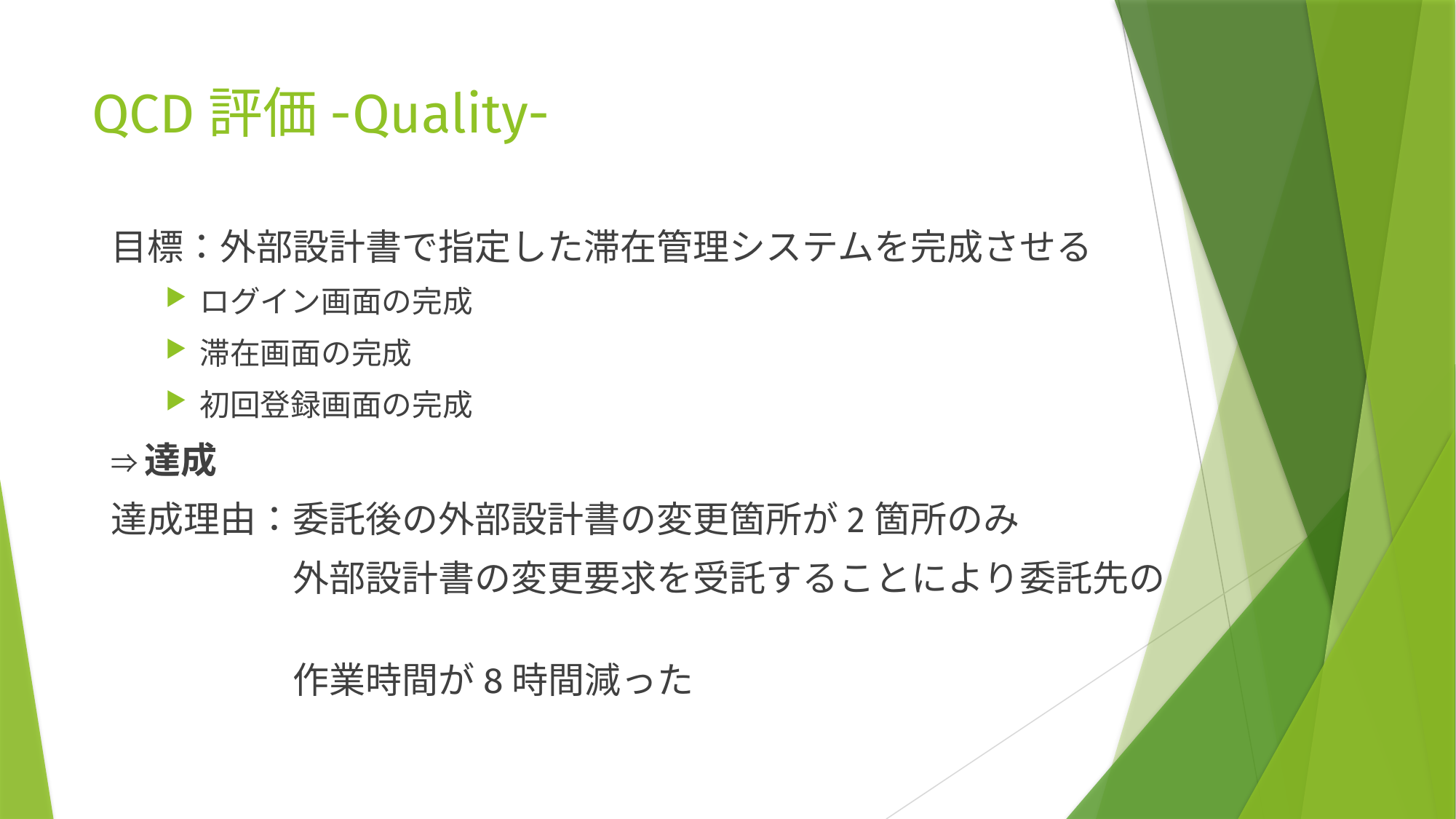

# QCD評価-Quality-
目標：外部設計書で指定した滞在管理システムを完成させる
ログイン画面の完成
滞在画面の完成
初回登録画面の完成
⇒達成
達成理由：委託後の外部設計書の変更箇所が2箇所のみ
　　　　　外部設計書の変更要求を受託することにより委託先の
　　　　　作業時間が8時間減った